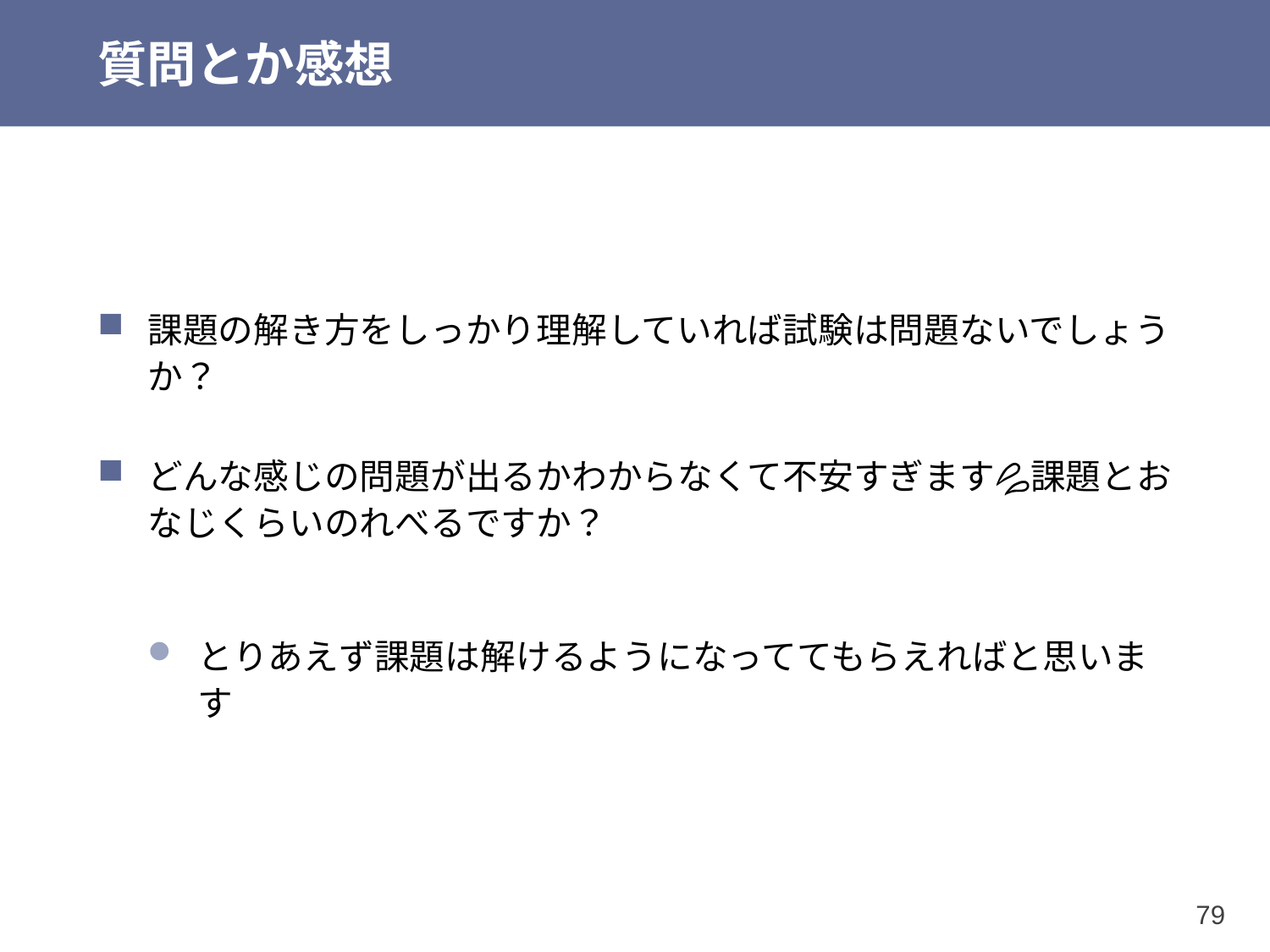

# 質問とか感想
課題の解き方をしっかり理解していれば試験は問題ないでしょうか？
どんな感じの問題が出るかわからなくて不安すぎます💦課題とおなじくらいのれべるですか？

とりあえず課題は解けるようになっててもらえればと思います